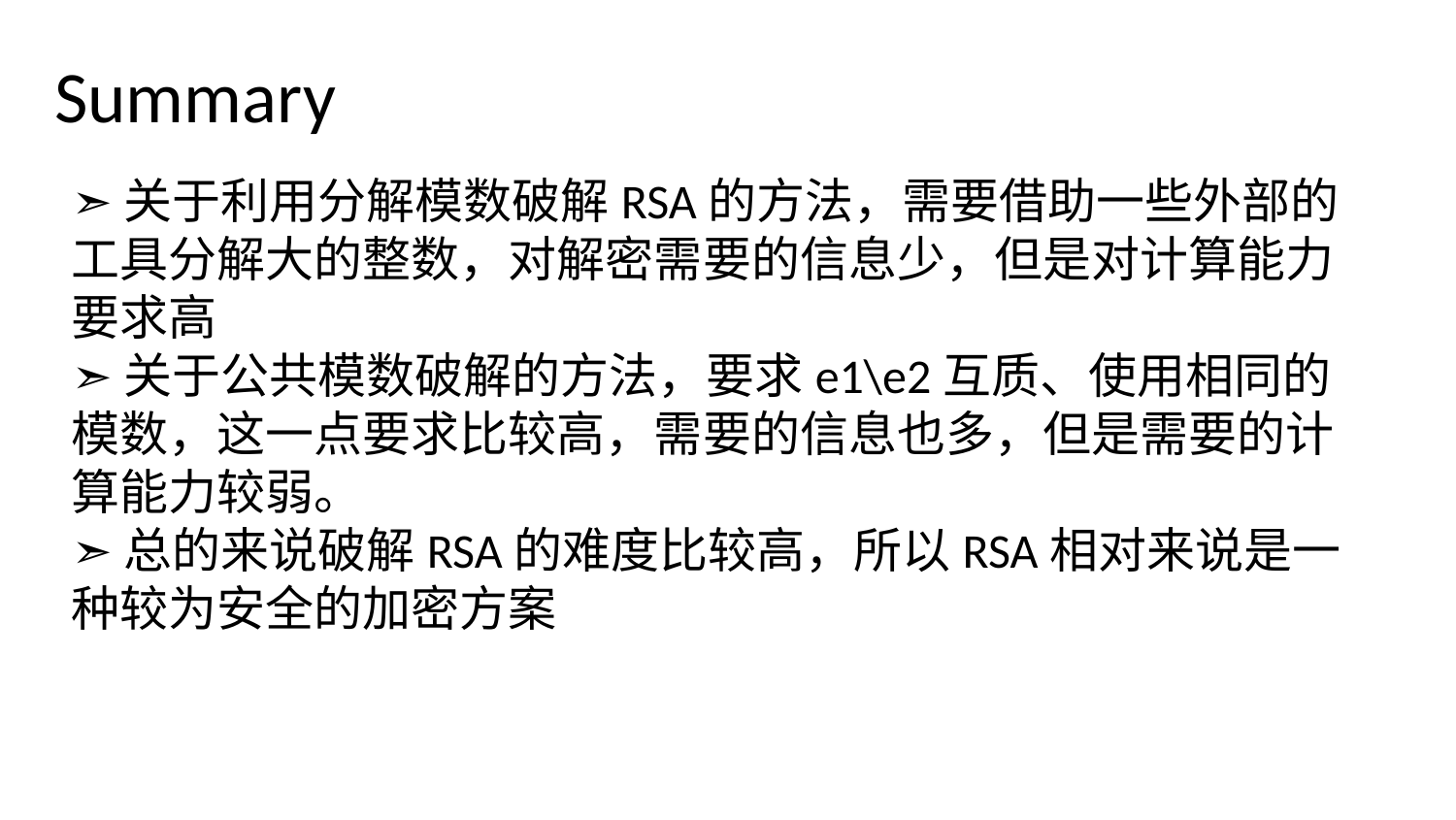

Summary
➣关于利用分解模数破解RSA的方法，需要借助一些外部的工具分解大的整数，对解密需要的信息少，但是对计算能力要求高
➣关于公共模数破解的方法，要求e1\e2互质、使用相同的模数，这一点要求比较高，需要的信息也多，但是需要的计算能力较弱。
➣总的来说破解RSA的难度比较高，所以RSA相对来说是一种较为安全的加密方案

CONTENTS